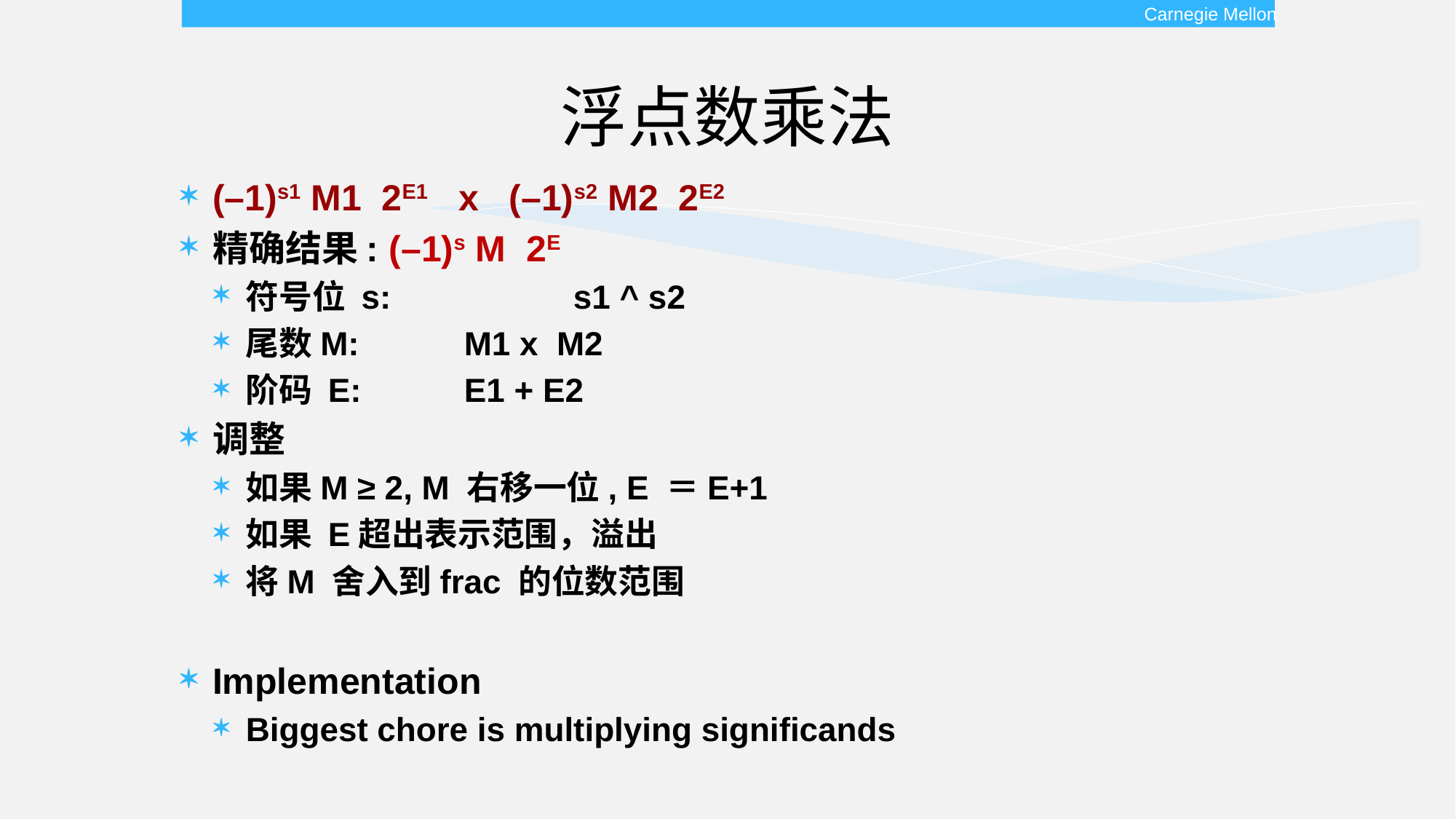

Carnegie Mellon
# 浮点数乘法
(–1)s1 M1  2E1   x   (–1)s2 M2  2E2
精确结果: (–1)s M  2E
符号位 s: 		s1 ^ s2
尾数M: 	M1 x  M2
阶码 E: 	E1 + E2
调整
如果M ≥ 2, M 右移一位, E ＝E+1
如果 E超出表示范围，溢出
将M 舍入到frac 的位数范围

Implementation
Biggest chore is multiplying significands